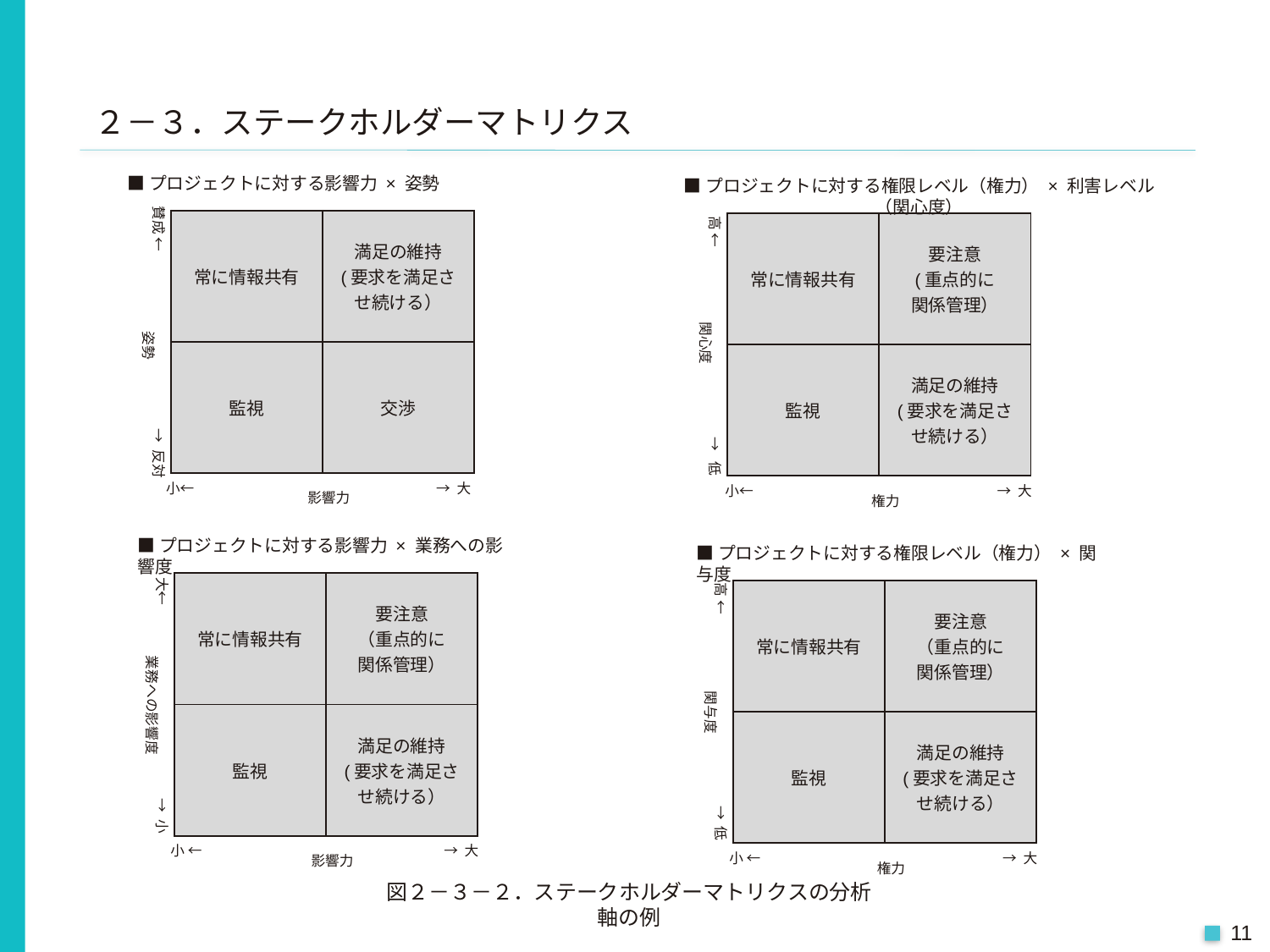

２－３．ステークホルダーマトリクス
■プロジェクトに対する影響力 × 姿勢
■プロジェクトに対する権限レベル（権力） × 利害レベル（関心度）
賛成 ←
姿勢
→ 反対
高 ←
関心度
→  低
| 常に情報共有 | 満足の維持 (要求を満足させ続ける） |
| --- | --- |
| 監視 | 交渉 |
| 常に情報共有 | 要注意 (重点的に 関係管理） |
| --- | --- |
| 監視 | 満足の維持 (要求を満足させ続ける） |
小←
→ 大
影響力
小←
→ 大
権力
■プロジェクトに対する影響力 × 業務への影響度
■プロジェクトに対する権限レベル（権力） × 関与度
大←
業務への影響度
→ 小
高 ←
関与度
→ 低
| 常に情報共有 | 要注意 （重点的に 関係管理） |
| --- | --- |
| 監視 | 満足の維持 (要求を満足させ続ける） |
| 常に情報共有 | 要注意 （重点的に 関係管理） |
| --- | --- |
| 監視 | 満足の維持 (要求を満足させ続ける） |
小 ←
→ 大
影響力
小 ←
→ 大
権力
図２－３－２．ステークホルダーマトリクスの分析軸の例
11